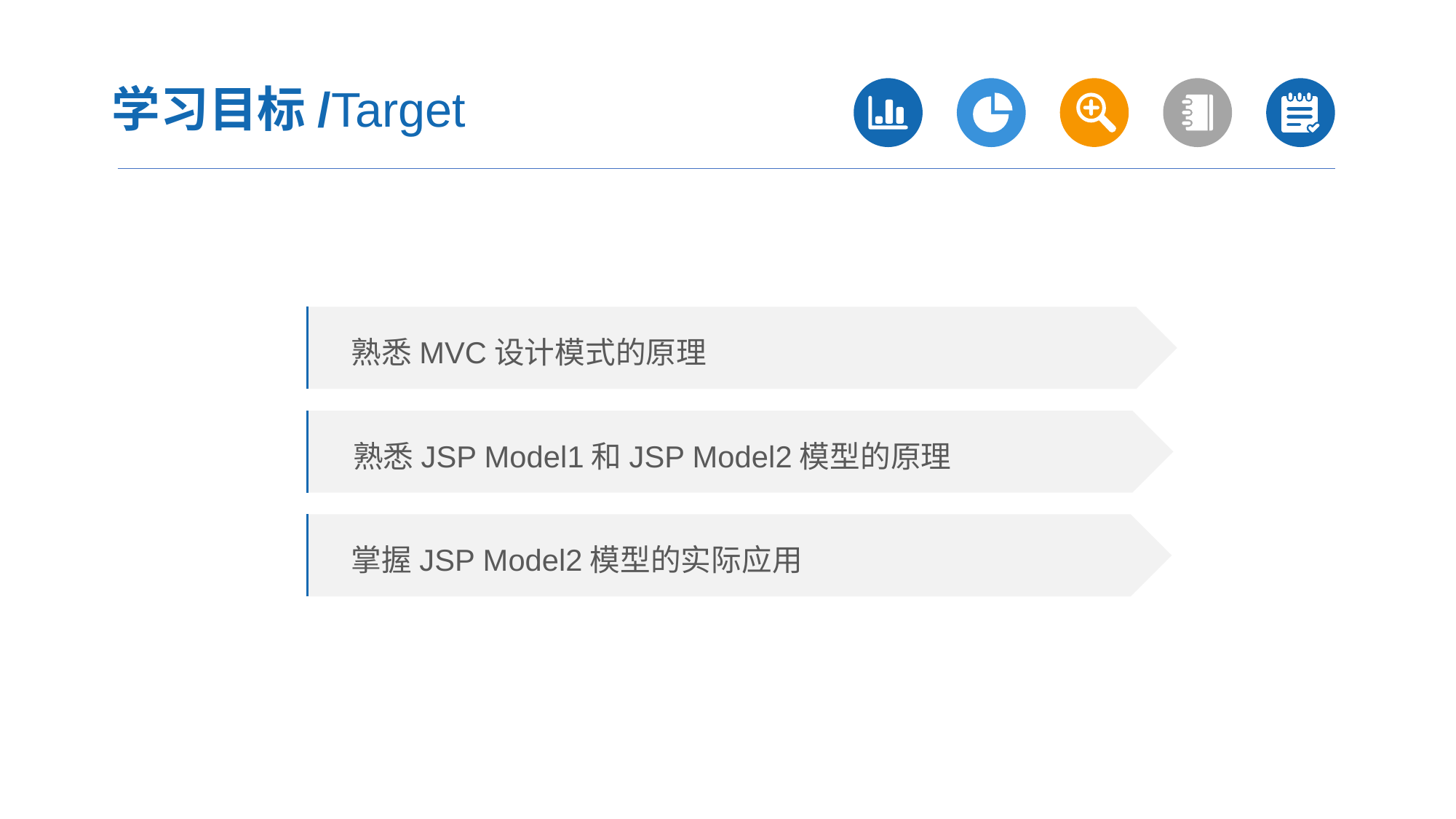

学习目标/Target
    熟悉MVC设计模式的原理

    熟悉JSP Model1和JSP Model2模型的原理
    掌握JSP Model2模型的实际应用